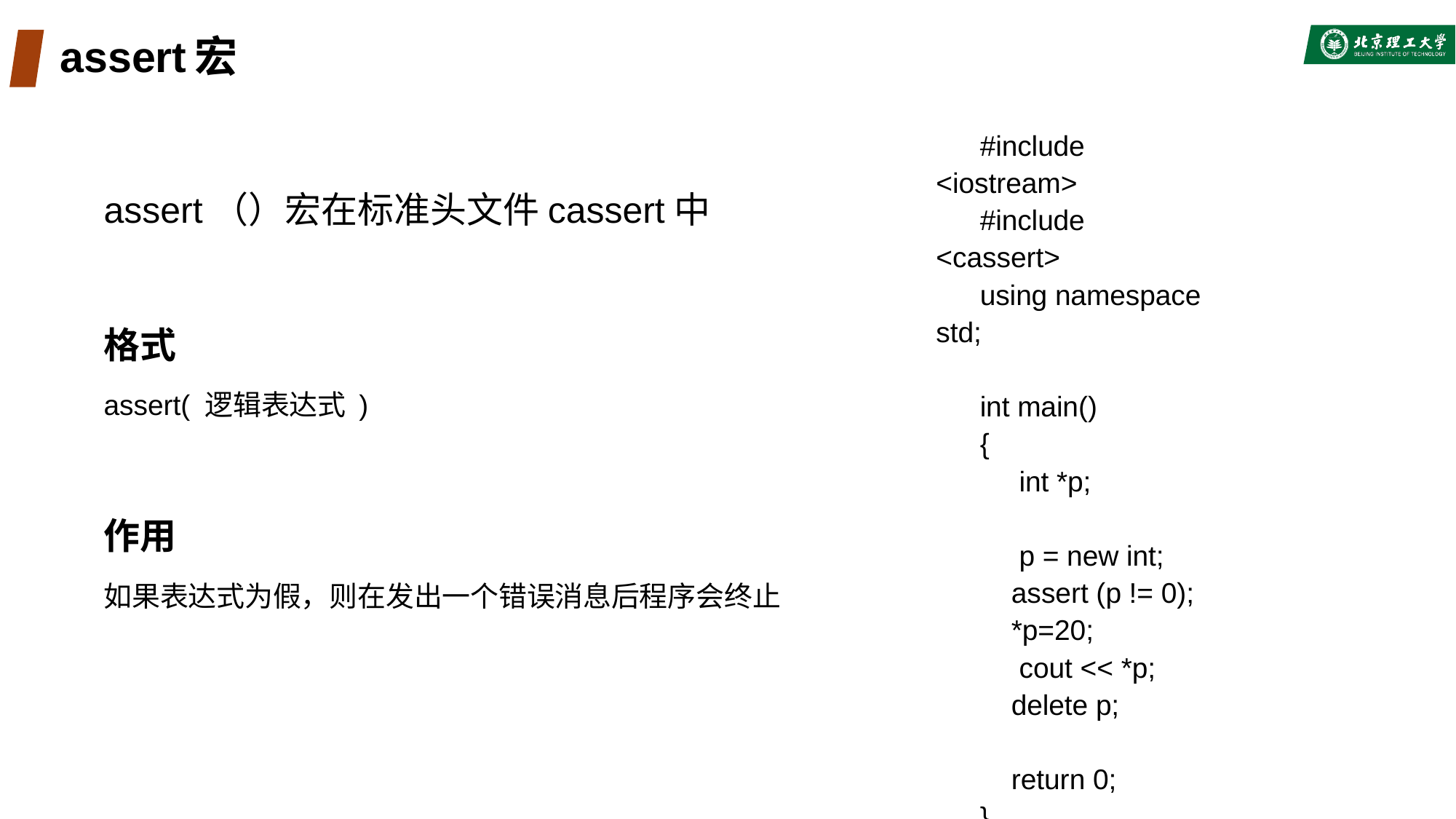

# assert宏
assert（）宏在标准头文件cassert中

格式
assert( 逻辑表达式 )

作用
如果表达式为假，则在发出一个错误消息后程序会终止
#include <iostream>
#include <cassert>
using namespace std;

int main()
{
     int *p;

     p = new int;
    assert (p != 0);
    *p=20;
     cout << *p;
    delete p;

    return 0;
}